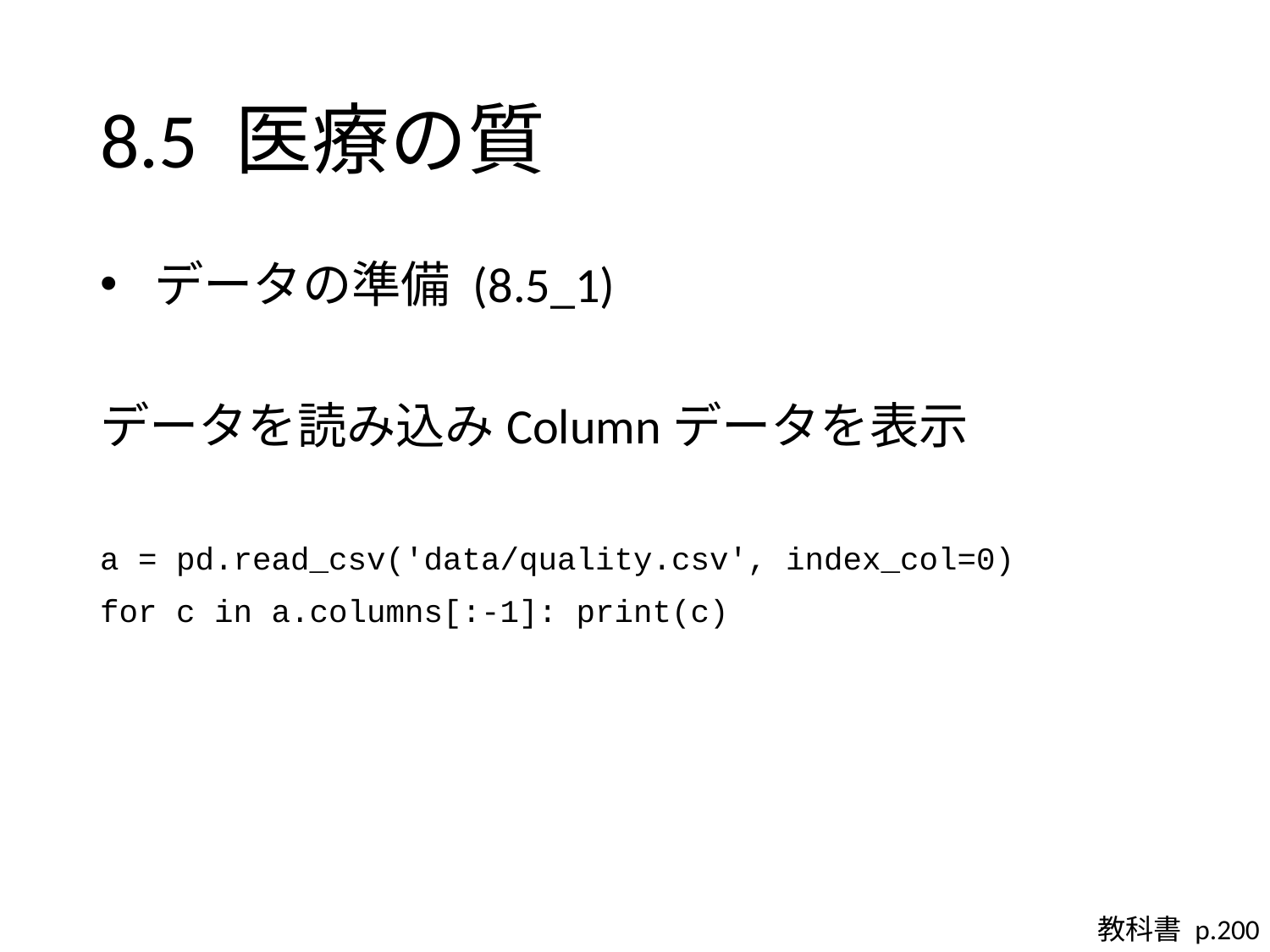

# 8.5 医療の質
 データの準備 (8.5_1)

データを読み込みColumnデータを表示

a = pd.read_csv('data/quality.csv', index_col=0)
for c in a.columns[:-1]: print(c)
教科書 p.200